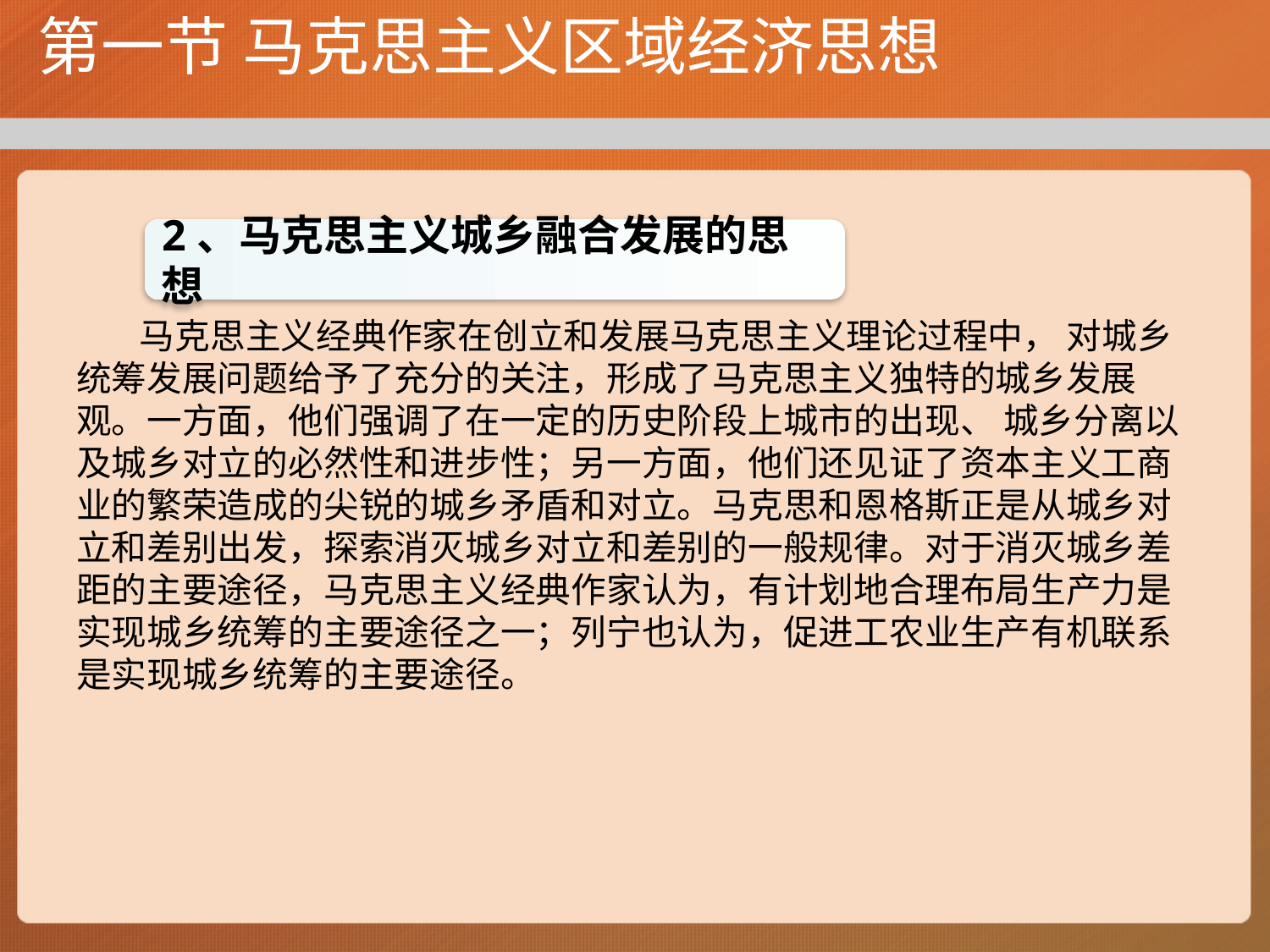

# 第一节 马克思主义区域经济思想

       马克思主义经典作家在创立和发展马克思主义理论过程中， 对城乡统筹发展问题给予了充分的关注，形成了马克思主义独特的城乡发展观。一方面，他们强调了在一定的历史阶段上城市的出现、 城乡分离以及城乡对立的必然性和进步性；另一方面，他们还见证了资本主义工商业的繁荣造成的尖锐的城乡矛盾和对立。马克思和恩格斯正是从城乡对立和差别出发，探索消灭城乡对立和差别的一般规律。对于消灭城乡差距的主要途径，马克思主义经典作家认为，有计划地合理布局生产力是实现城乡统筹的主要途径之一；列宁也认为，促进工农业生产有机联系是实现城乡统筹的主要途径。
2、马克思主义城乡融合发展的思想